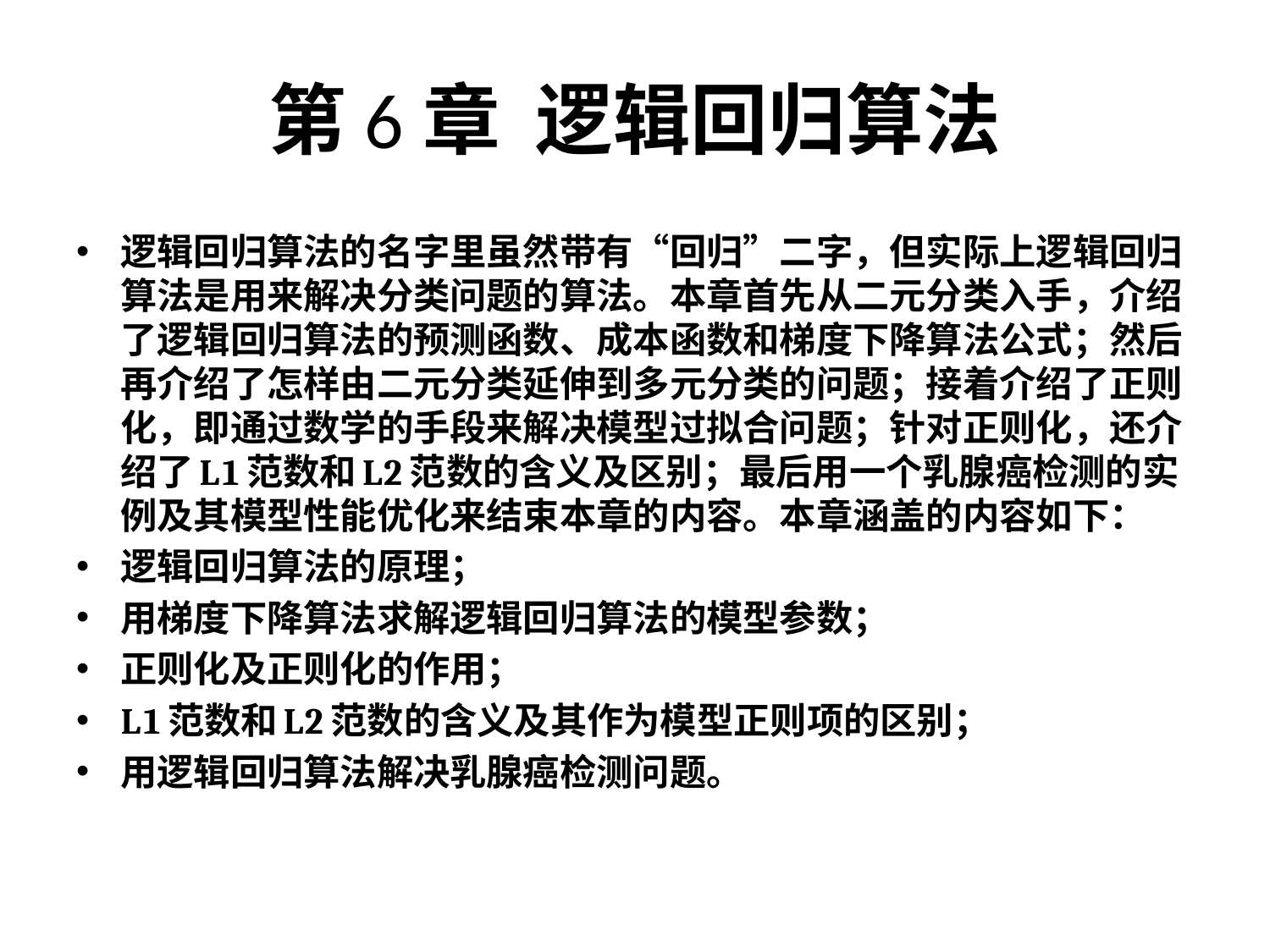

# 第6章  逻辑回归算法
逻辑回归算法的名字里虽然带有“回归”二字，但实际上逻辑回归算法是用来解决分类问题的算法。本章首先从二元分类入手，介绍了逻辑回归算法的预测函数、成本函数和梯度下降算法公式；然后再介绍了怎样由二元分类延伸到多元分类的问题；接着介绍了正则化，即通过数学的手段来解决模型过拟合问题；针对正则化，还介绍了L1范数和L2范数的含义及区别；最后用一个乳腺癌检测的实例及其模型性能优化来结束本章的内容。本章涵盖的内容如下：
逻辑回归算法的原理；
用梯度下降算法求解逻辑回归算法的模型参数；
正则化及正则化的作用；
L1范数和L2范数的含义及其作为模型正则项的区别；
用逻辑回归算法解决乳腺癌检测问题。